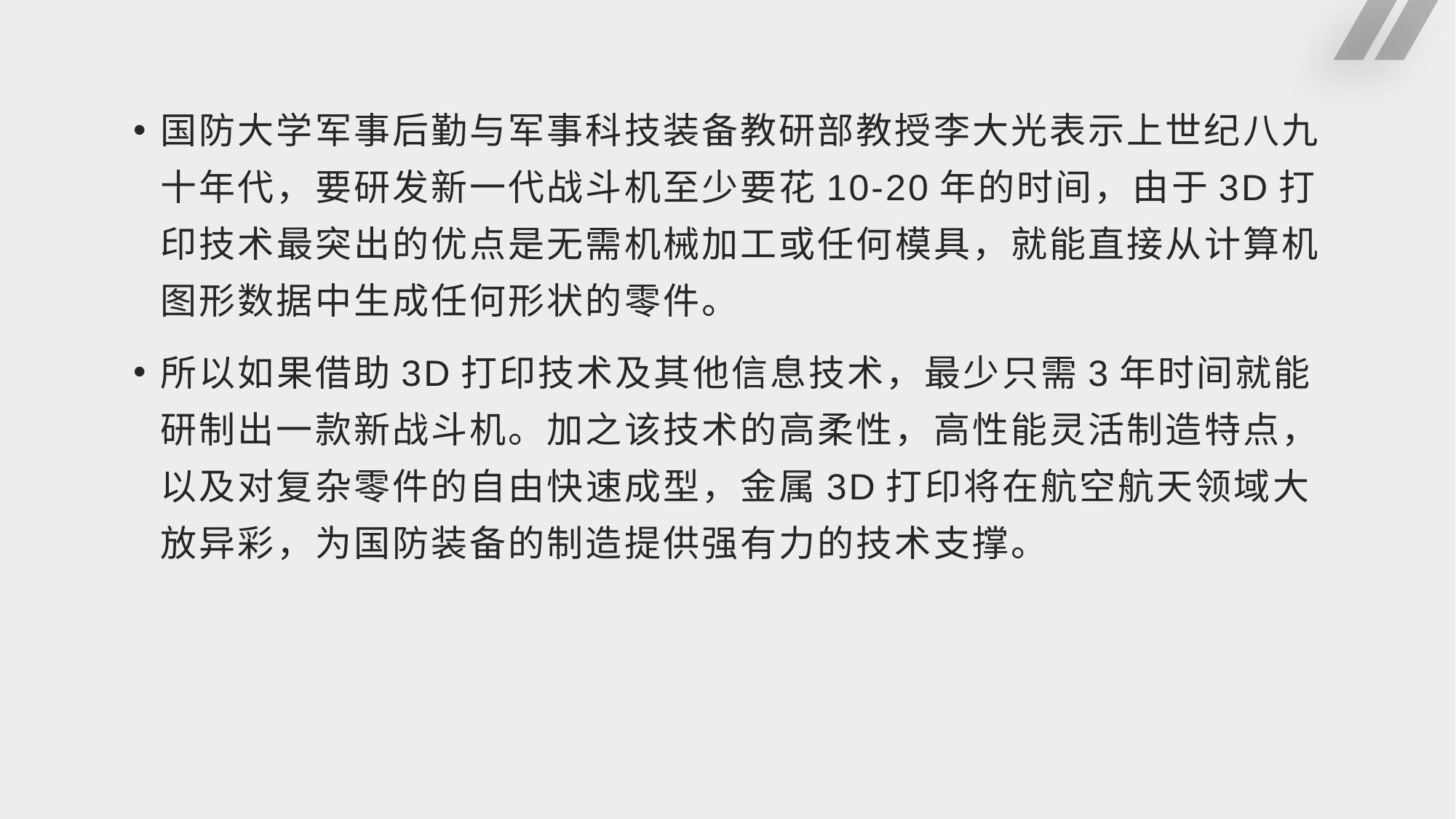

国防大学军事后勤与军事科技装备教研部教授李大光表示上世纪八九十年代，要研发新一代战斗机至少要花10-20年的时间，由于3D打印技术最突出的优点是无需机械加工或任何模具，就能直接从计算机图形数据中生成任何形状的零件。
所以如果借助3D打印技术及其他信息技术，最少只需3年时间就能研制出一款新战斗机。加之该技术的高柔性，高性能灵活制造特点，以及对复杂零件的自由快速成型，金属3D打印将在航空航天领域大放异彩，为国防装备的制造提供强有力的技术支撑。